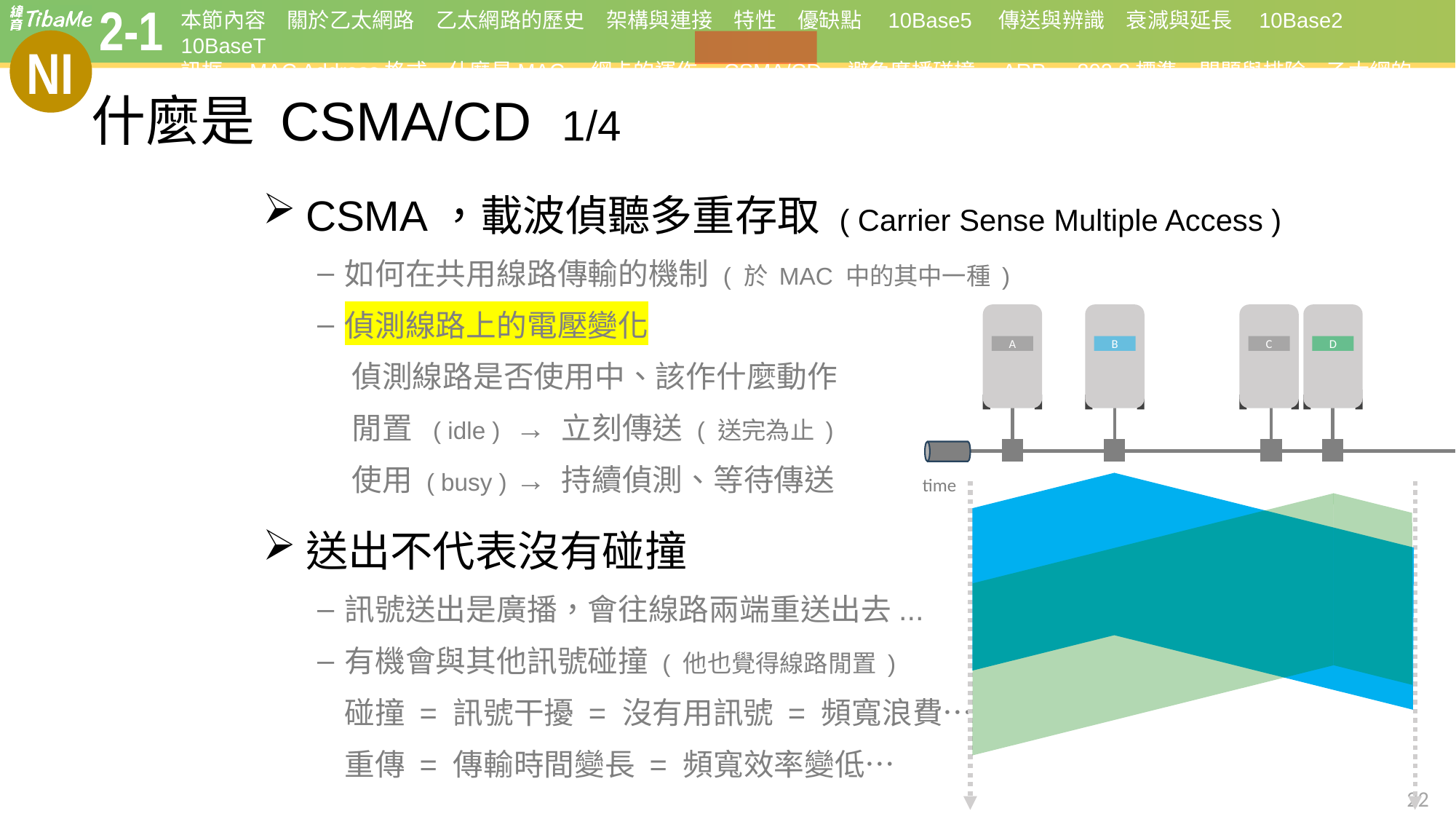

# 什麼是 CSMA/CD  1/4
CSMA，載波偵聽多重存取 ( Carrier Sense Multiple Access )
如何在共用線路傳輸的機制 ( 於 MAC 中的其中一種 )
偵測線路上的電壓變化
    偵測線路是否使用中、該作什麼動作
    閒置  ( idle )  → 立刻傳送 ( 送完為止 )
    使用 ( busy ) → 持續偵測、等待傳送
送出不代表沒有碰撞
訊號送出是廣播，會往線路兩端重送出去...
有機會與其他訊號碰撞 ( 他也覺得線路閒置 )
   碰撞 = 訊號干擾 = 沒有用訊號 = 頻寬浪費…
   重傳 = 傳輸時間變長 = 頻寬效率變低…

A

B

C

D

time